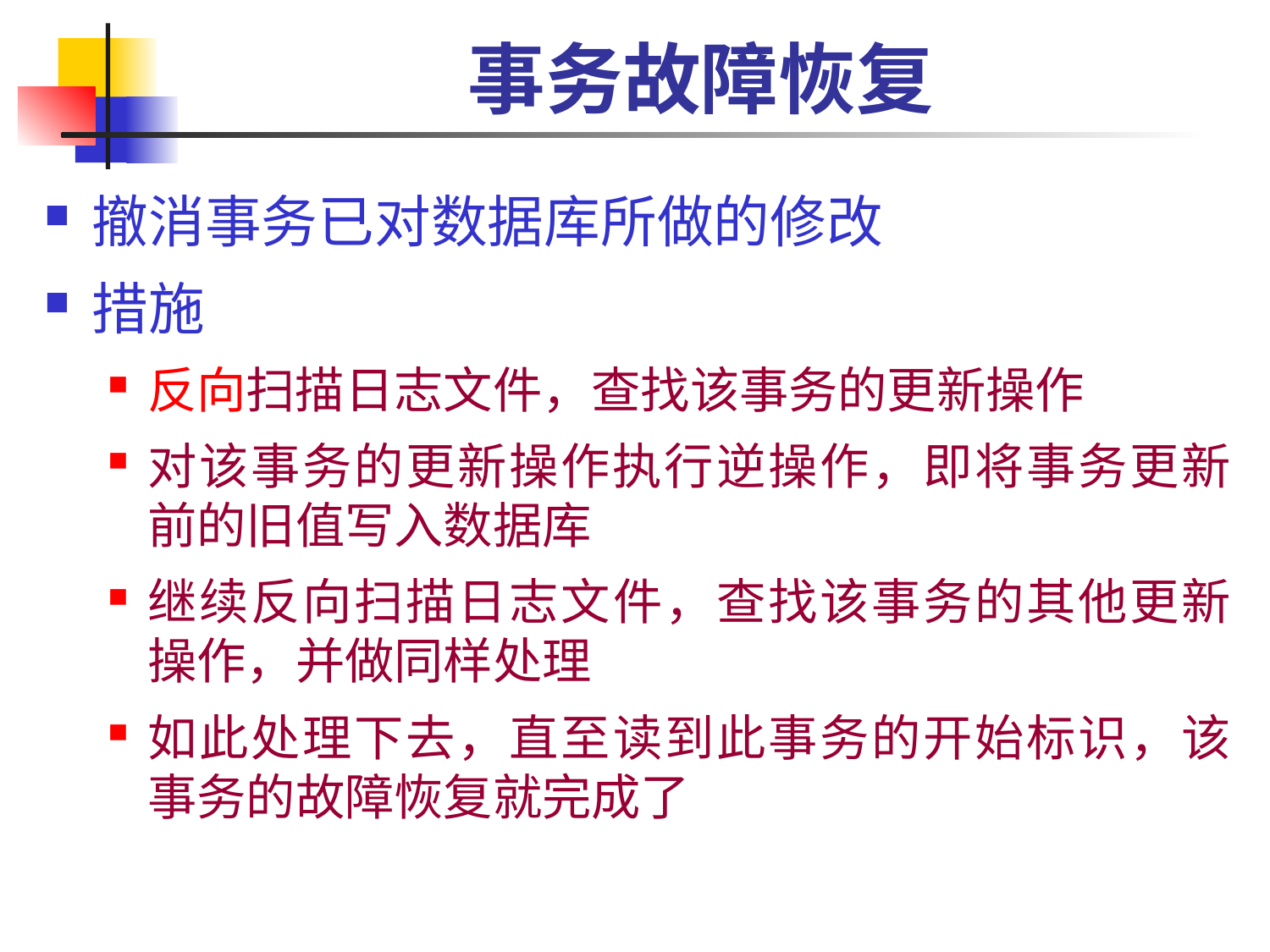

# 事务故障恢复
撤消事务已对数据库所做的修改
措施
反向扫描日志文件，查找该事务的更新操作
对该事务的更新操作执行逆操作，即将事务更新前的旧值写入数据库
继续反向扫描日志文件，查找该事务的其他更新操作，并做同样处理
如此处理下去，直至读到此事务的开始标识，该事务的故障恢复就完成了